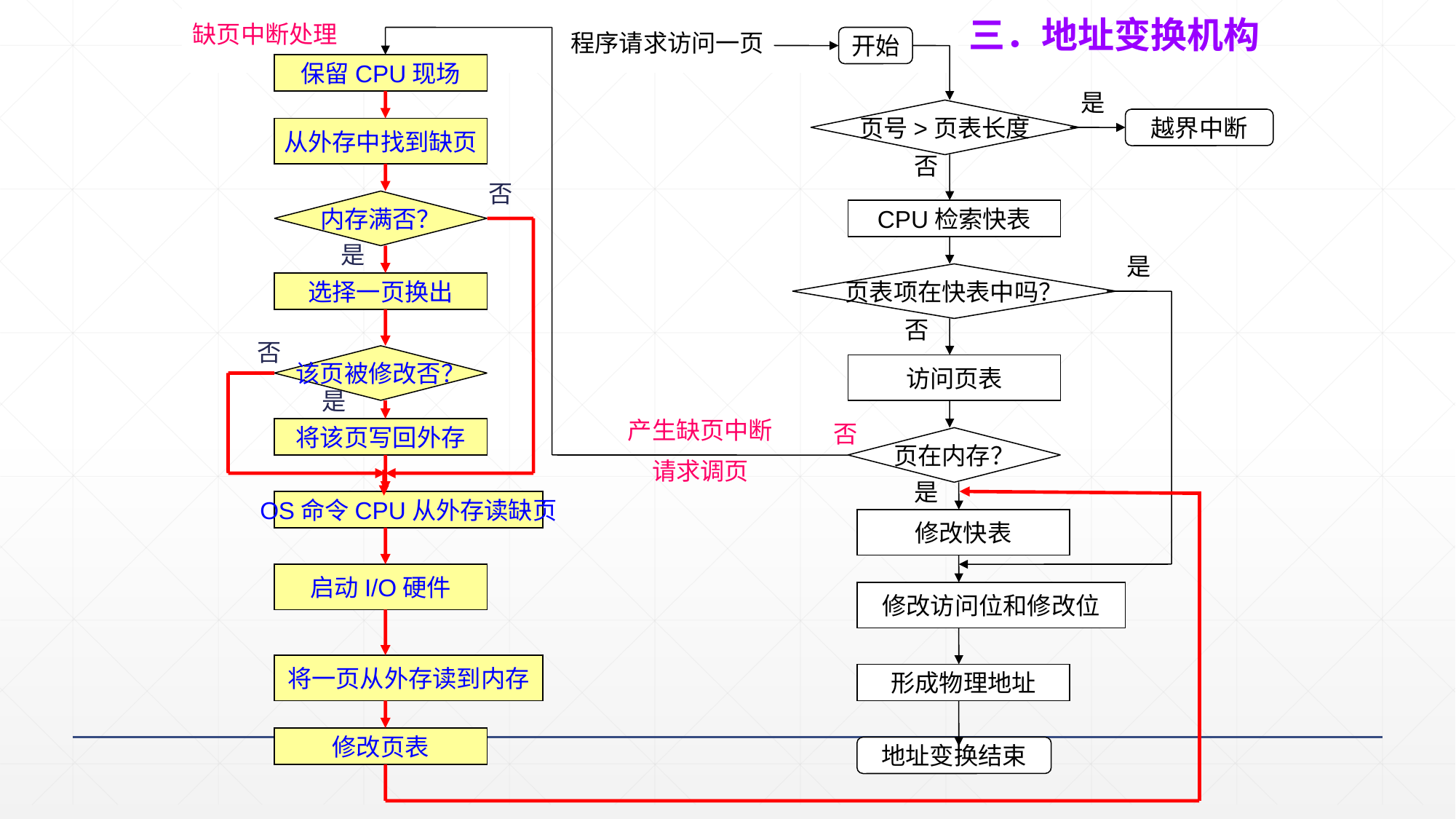

三．地址变换机构
缺页中断处理
程序请求访问一页
开始

是
页号>页表长度
越界中断

否

CPU检索快表

是
页表项在快表中吗？

否

访问页表

页在内存？
是

修改快表

修改访问位和修改位

形成物理地址

地址变换结束

保留CPU现场

从外存中找到缺页

否
内存满否？

是

选择一页换出

否
该页被修改否？

是

产生缺页中断
请求调页
否
将该页写回外存

OS命令CPU从外存读缺页

启动I/O硬件

将一页从外存读到内存

修改页表